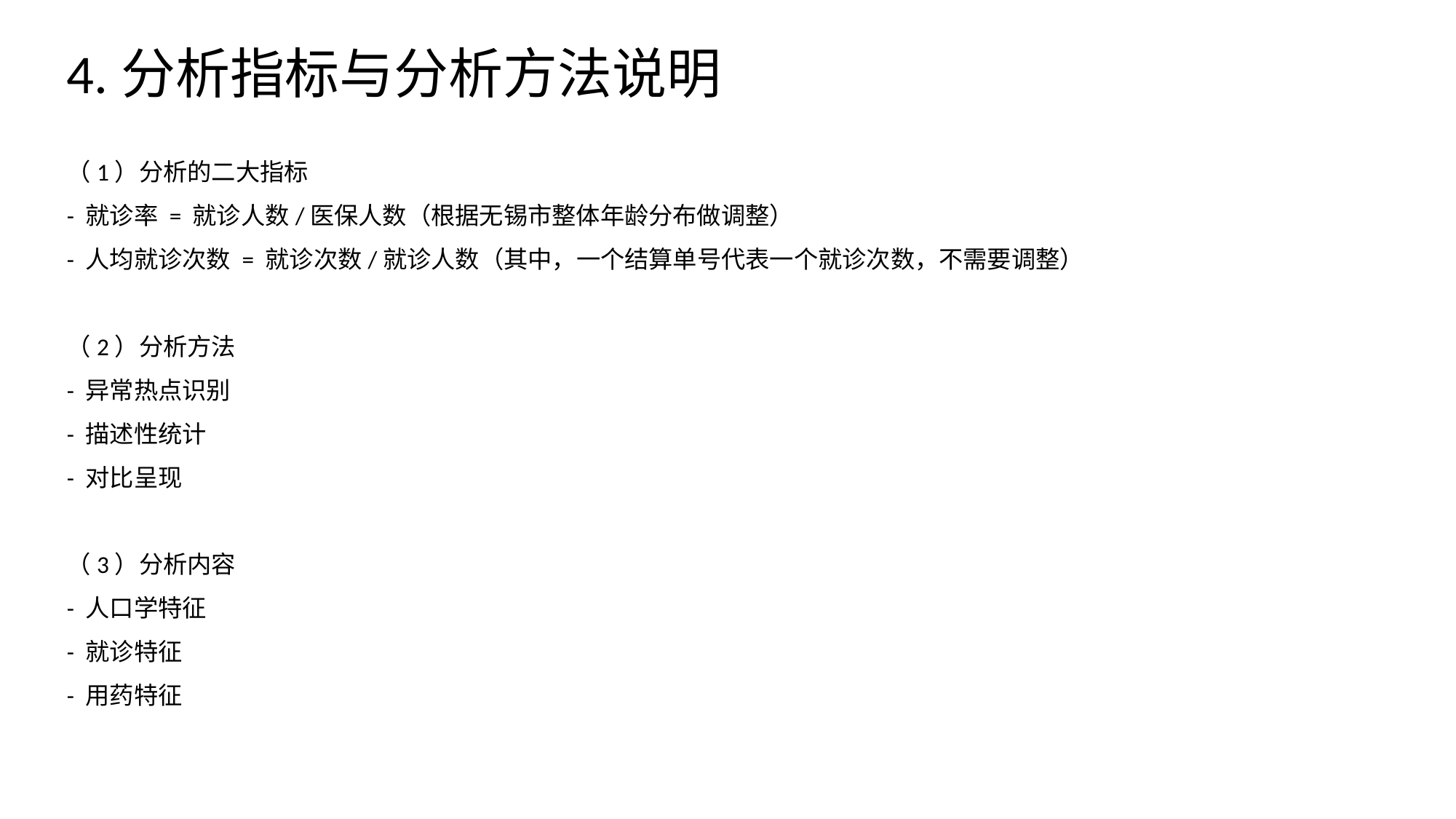

4.分析指标与分析方法说明
# （1）分析的二大指标 - 就诊率 = 就诊人数/医保人数（根据无锡市整体年龄分布做调整） - 人均就诊次数 = 就诊次数/就诊人数（其中，一个结算单号代表一个就诊次数，不需要调整） （2）分析方法 - 异常热点识别 - 描述性统计 - 对比呈现 （3）分析内容 - 人口学特征 - 就诊特征 - 用药特征